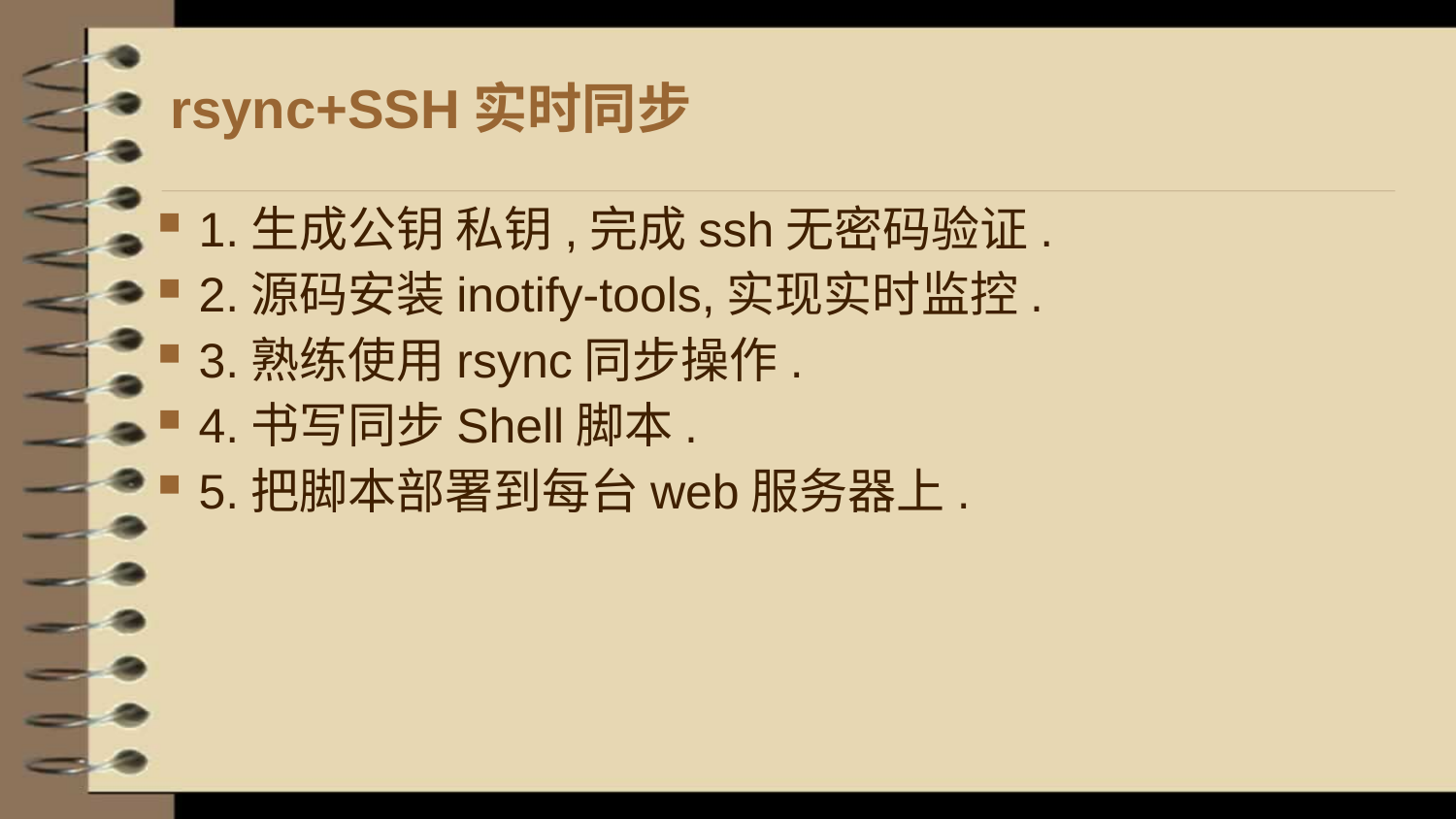

# rsync+SSH实时同步
1.生成公钥 私钥,完成ssh无密码验证.
2.源码安装inotify-tools,实现实时监控.
3.熟练使用rsync同步操作.
4.书写同步Shell脚本.
5.把脚本部署到每台web服务器上.